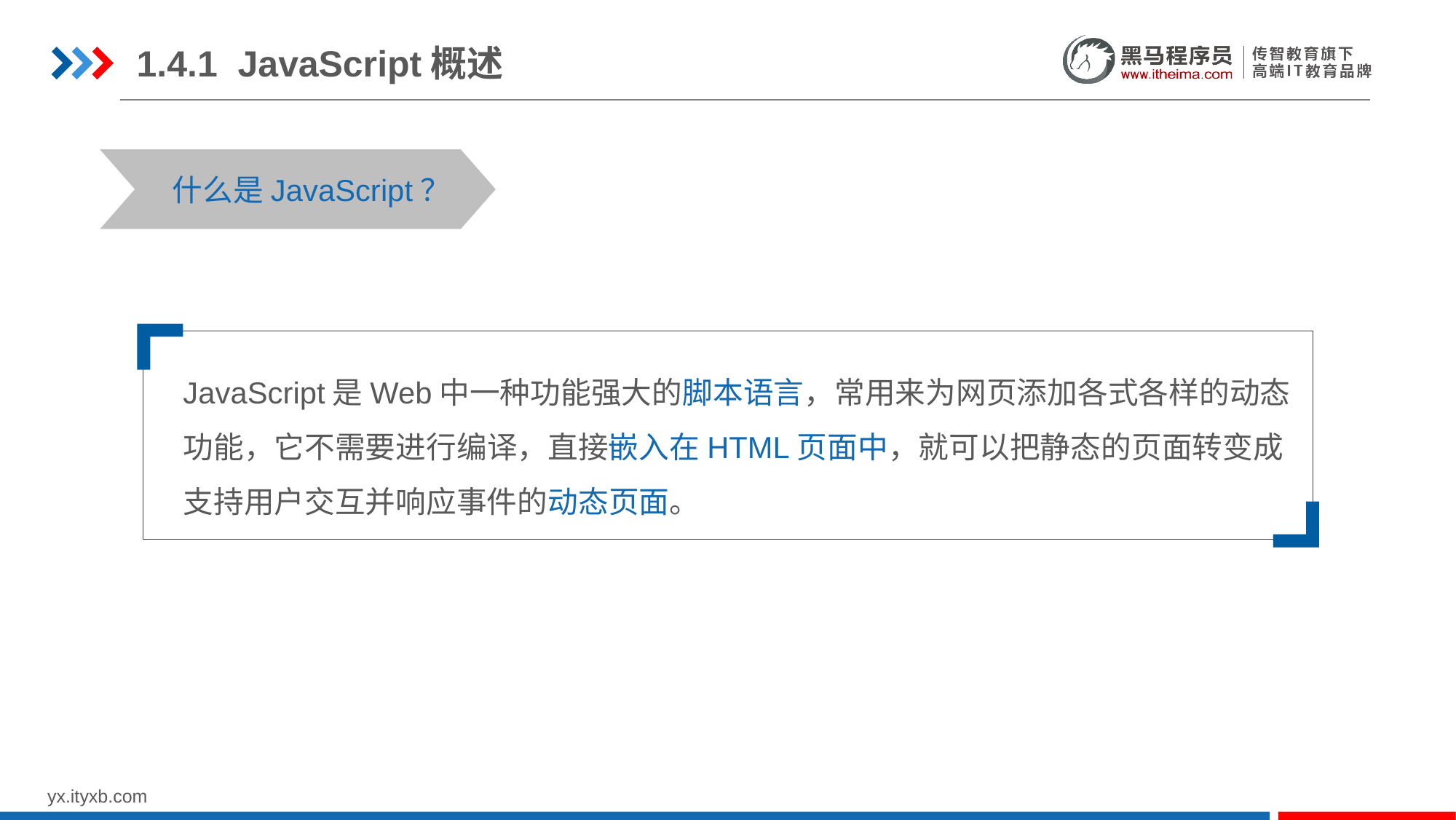

1.4.1  JavaScript概述

什么是JavaScript？

JavaScript是Web中一种功能强大的脚本语言，常用来为网页添加各式各样的动态功能，它不需要进行编译，直接嵌入在HTML页面中，就可以把静态的页面转变成支持用户交互并响应事件的动态页面。